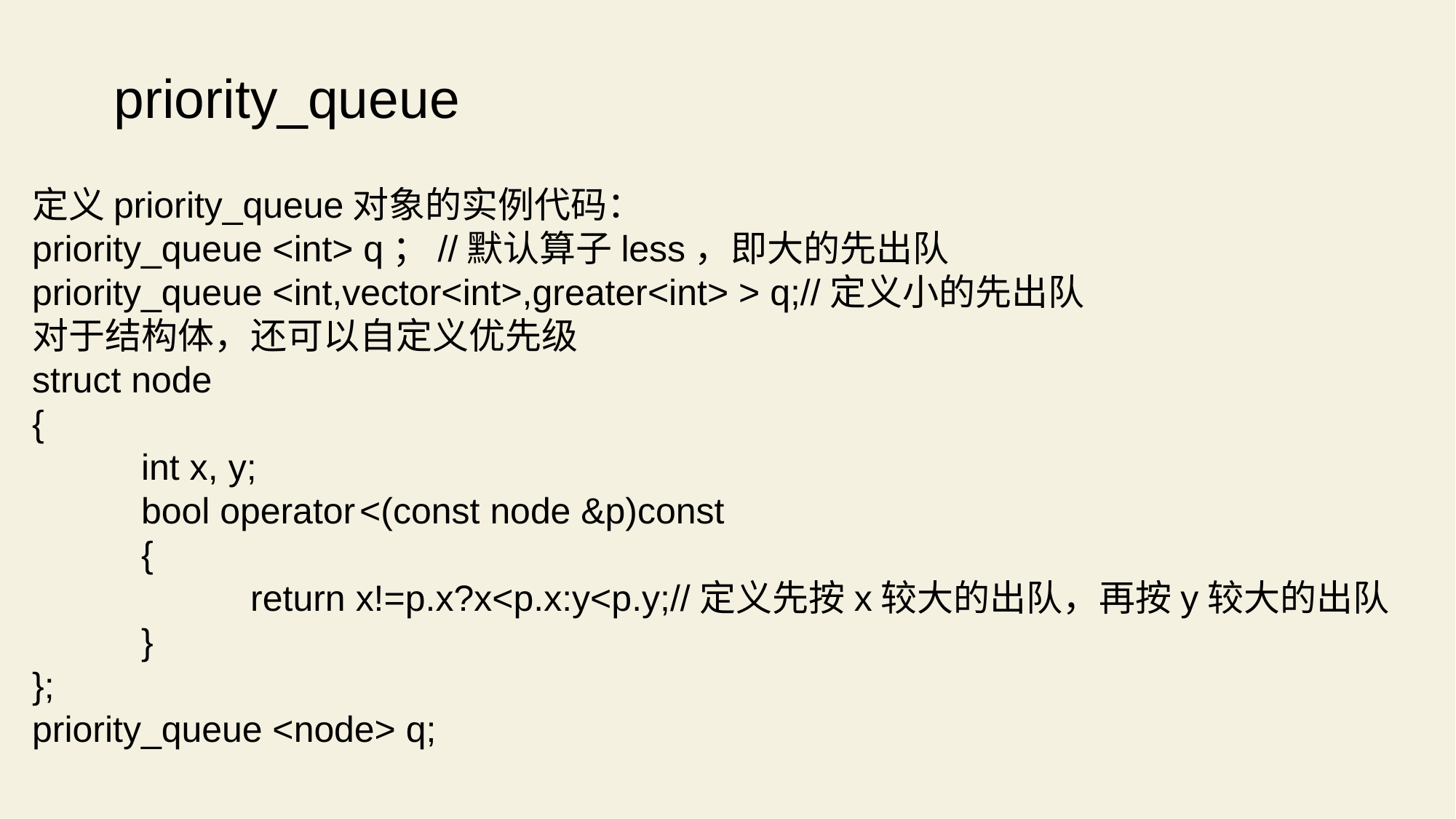

priority_queue
定义priority_queue对象的实例代码：
priority_queue <int> q；//默认算子less，即大的先出队
priority_queue <int,vector<int>,greater<int> > q;//定义小的先出队
对于结构体，还可以自定义优先级
struct node
{
	int x, y;
	bool operator	<(const node &p)const
	{
		return x!=p.x?x<p.x:y<p.y;//定义先按x较大的出队，再按y较大的出队
	}
};
priority_queue <node> q;